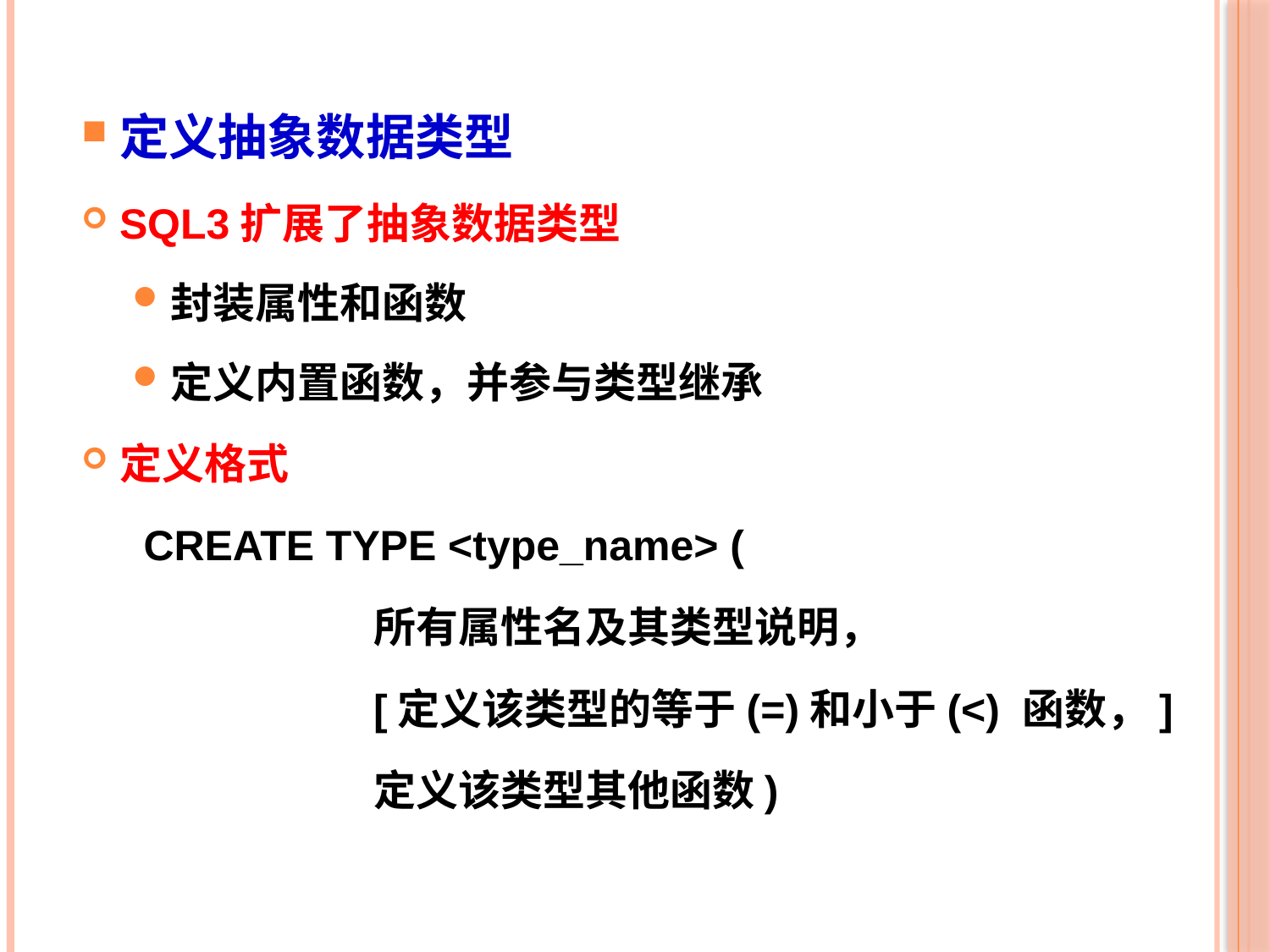

定义抽象数据类型
SQL3扩展了抽象数据类型
封装属性和函数
定义内置函数，并参与类型继承
定义格式
　 CREATE TYPE <type_name> (
　 		所有属性名及其类型说明，
　 		[定义该类型的等于(=)和小于(<) 函数，]
　 		定义该类型其他函数)